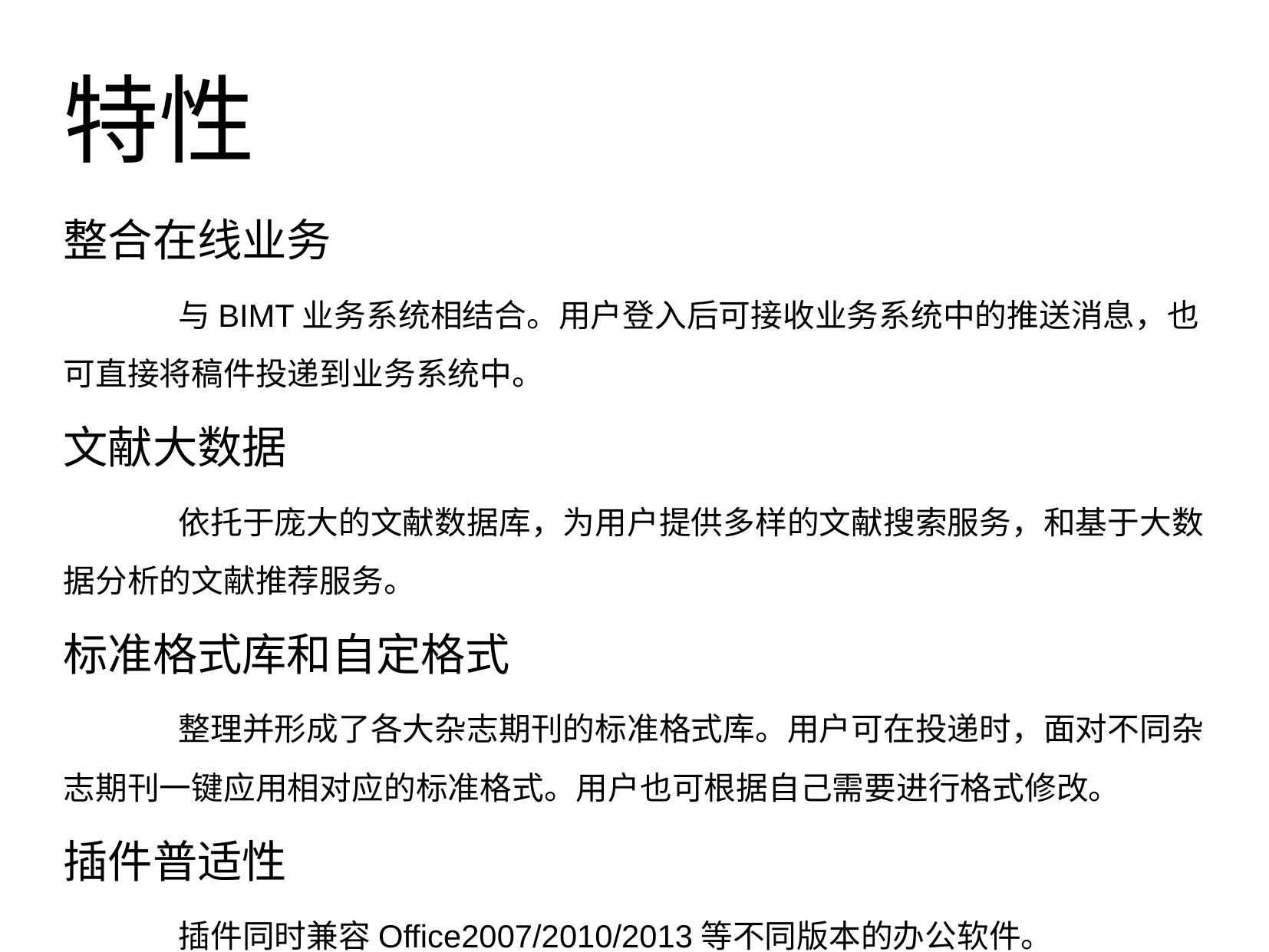

# 特性
整合在线业务
	与BIMT业务系统相结合。用户登入后可接收业务系统中的推送消息，也可直接将稿件投递到业务系统中。
文献大数据
	依托于庞大的文献数据库，为用户提供多样的文献搜索服务，和基于大数据分析的文献推荐服务。
标准格式库和自定格式
	整理并形成了各大杂志期刊的标准格式库。用户可在投递时，面对不同杂志期刊一键应用相对应的标准格式。用户也可根据自己需要进行格式修改。
插件普适性
	插件同时兼容Office2007/2010/2013等不同版本的办公软件。